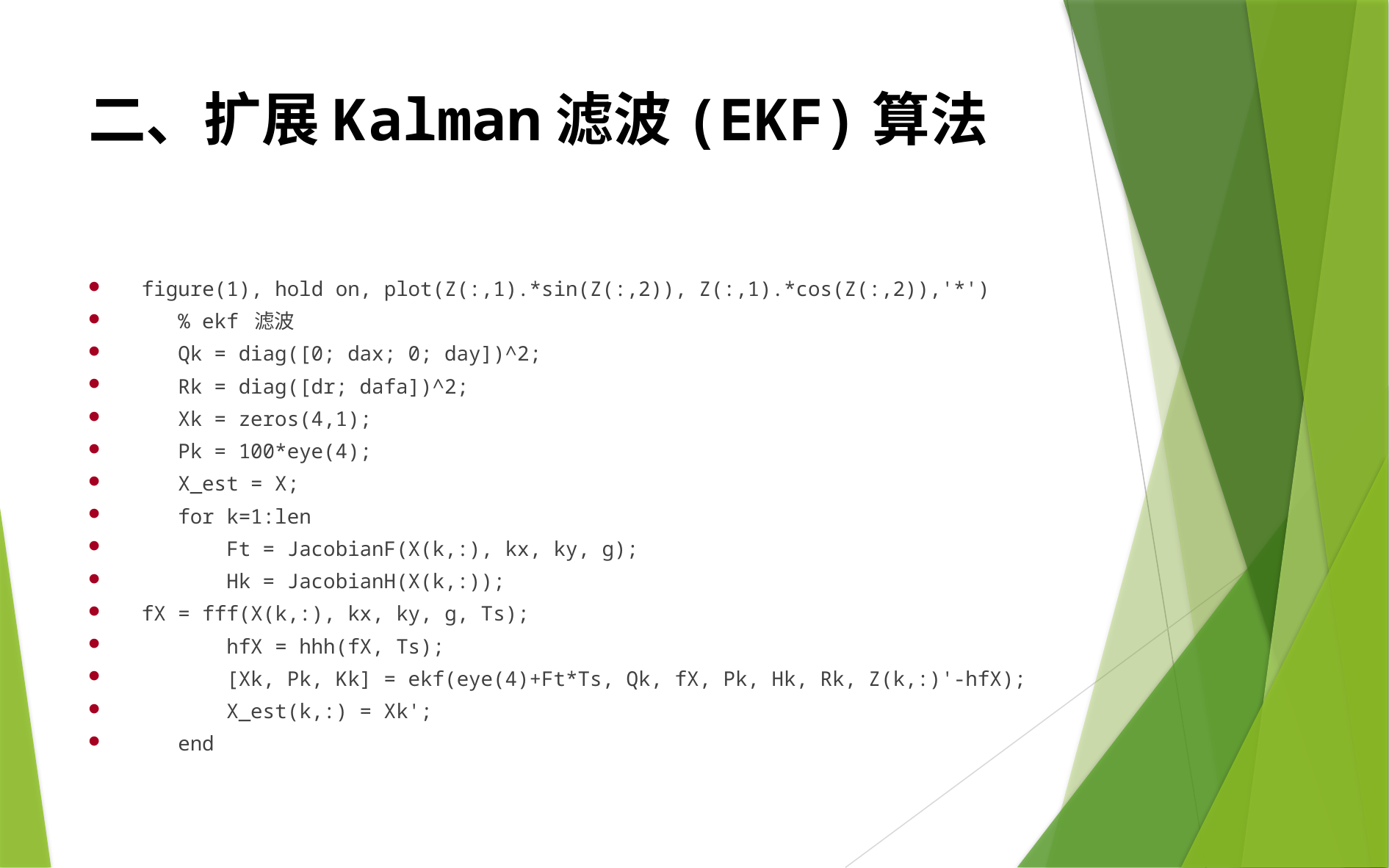

# 二、扩展Kalman滤波(EKF)算法
 figure(1), hold on, plot(Z(:,1).*sin(Z(:,2)), Z(:,1).*cos(Z(:,2)),'*')
    % ekf 滤波
    Qk = diag([0; dax; 0; day])^2;
    Rk = diag([dr; dafa])^2;
    Xk = zeros(4,1);
    Pk = 100*eye(4);
    X_est = X;
    for k=1:len
        Ft = JacobianF(X(k,:), kx, ky, g);
        Hk = JacobianH(X(k,:));
 fX = fff(X(k,:), kx, ky, g, Ts);
        hfX = hhh(fX, Ts);
        [Xk, Pk, Kk] = ekf(eye(4)+Ft*Ts, Qk, fX, Pk, Hk, Rk, Z(k,:)'-hfX);
        X_est(k,:) = Xk';
    end